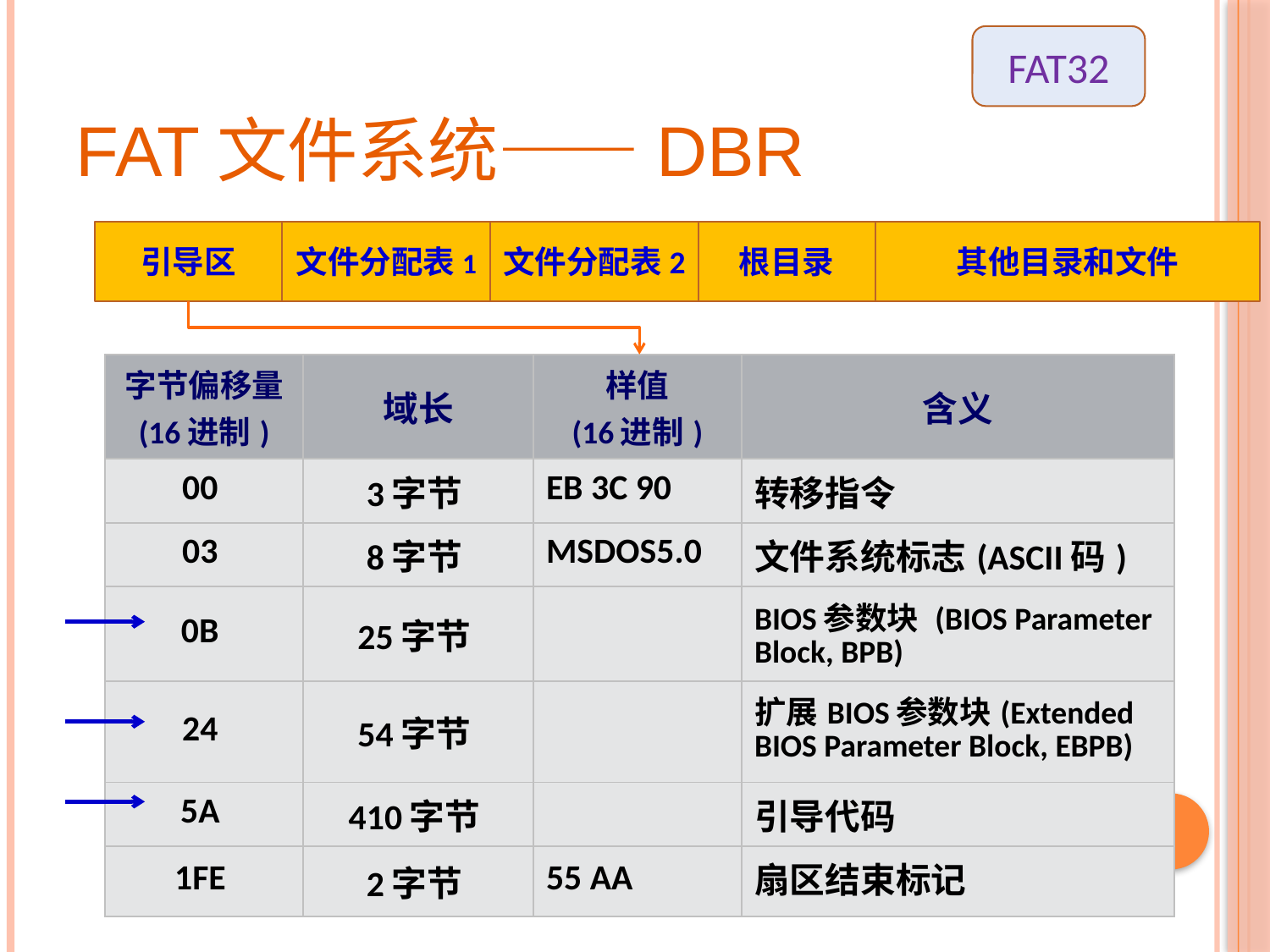

FAT32
# FAT文件系统——DBR
引导区
文件分配表1
文件分配表2
根目录
其他目录和文件
| 字节偏移量 (16进制) | 域长 | 样值 (16进制) | 含义 |
| --- | --- | --- | --- |
| 00 | 3字节 | EB 3C 90 | 转移指令 |
| 03 | 8字节 | MSDOS5.0 | 文件系统标志(ASCII码) |
| 0B | 25字节 |  | BIOS参数块 (BIOS Parameter Block, BPB) |
| 24 | 54字节 |  | 扩展BIOS参数块(Extended BIOS Parameter Block, EBPB) |
| 5A | 410字节 |  | 引导代码 |
| 1FE | 2字节 | 55 AA | 扇区结束标记 |